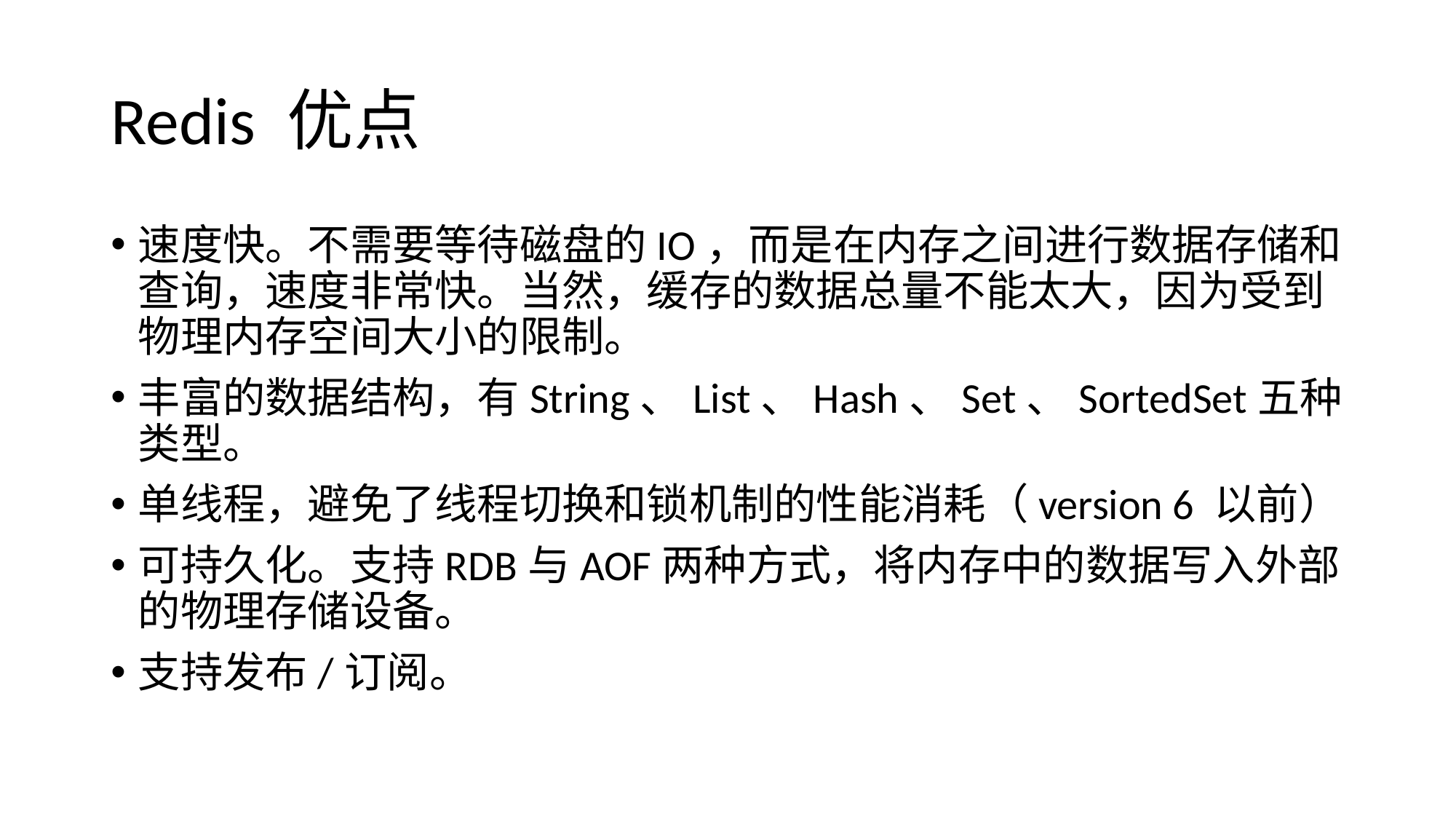

# Redis 优点
速度快。不需要等待磁盘的IO，而是在内存之间进行数据存储和查询，速度非常快。当然，缓存的数据总量不能太大，因为受到物理内存空间大小的限制。
丰富的数据结构，有String、List、Hash、Set、SortedSet五种类型。
单线程，避免了线程切换和锁机制的性能消耗（version 6 以前）
可持久化。支持RDB与AOF两种方式，将内存中的数据写入外部的物理存储设备。
支持发布/订阅。